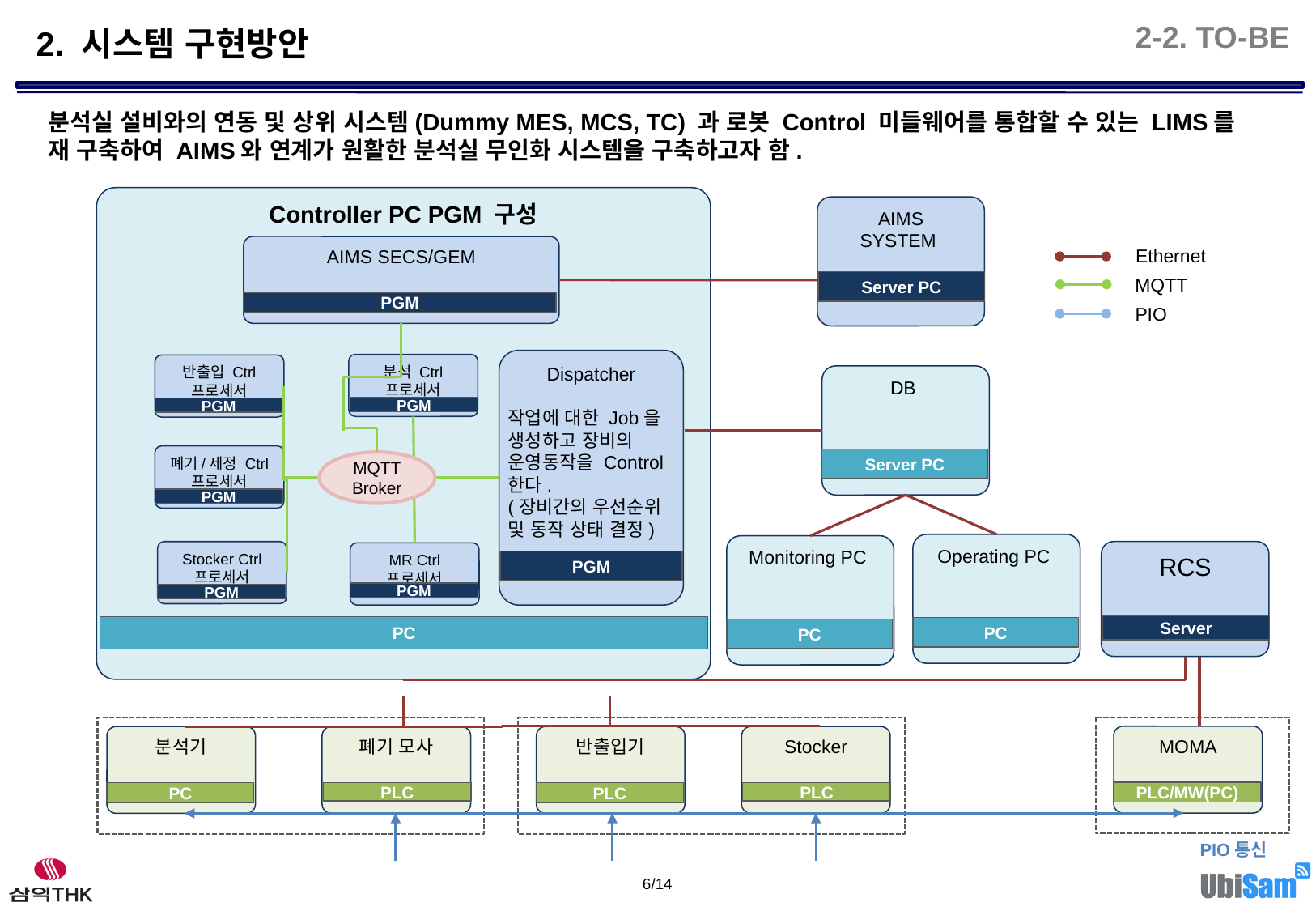

2-2. TO-BE
2. 시스템 구현방안
분석실 설비와의 연동 및 상위 시스템(Dummy MES, MCS, TC) 과 로봇 Control 미들웨어를 통합할 수 있는 LIMS를 재 구축하여 AIMS와 연계가 원활한 분석실 무인화 시스템을 구축하고자 함.
Controller PC PGM 구성
PC
AIMS
SYSTEM
Server PC
AIMS SECS/GEM
PGM
Ethernet
MQTT
PIO
Dispatcher

작업에 대한 Job을 생성하고 장비의 운영동작을 Control 한다.
(장비간의 우선순위 및 동작 상태 결정)
PGM
분석 Ctrl
프로세서
PGM
반출입 Ctrl
프로세서
PGM
DB
Server PC
폐기/세정 Ctrl
프로세서
PGM
MQTT Broker
Operating PC
PC
Monitoring PC
PC
RCS
Server
Stocker Ctrl 프로세서
PGM
MR Ctrl
프로세서
PGM

MOMA
PLC/MW(PC)
분석기
PC
폐기 모사
PLC
반출입기
PLC
Stocker
PLC
PIO통신